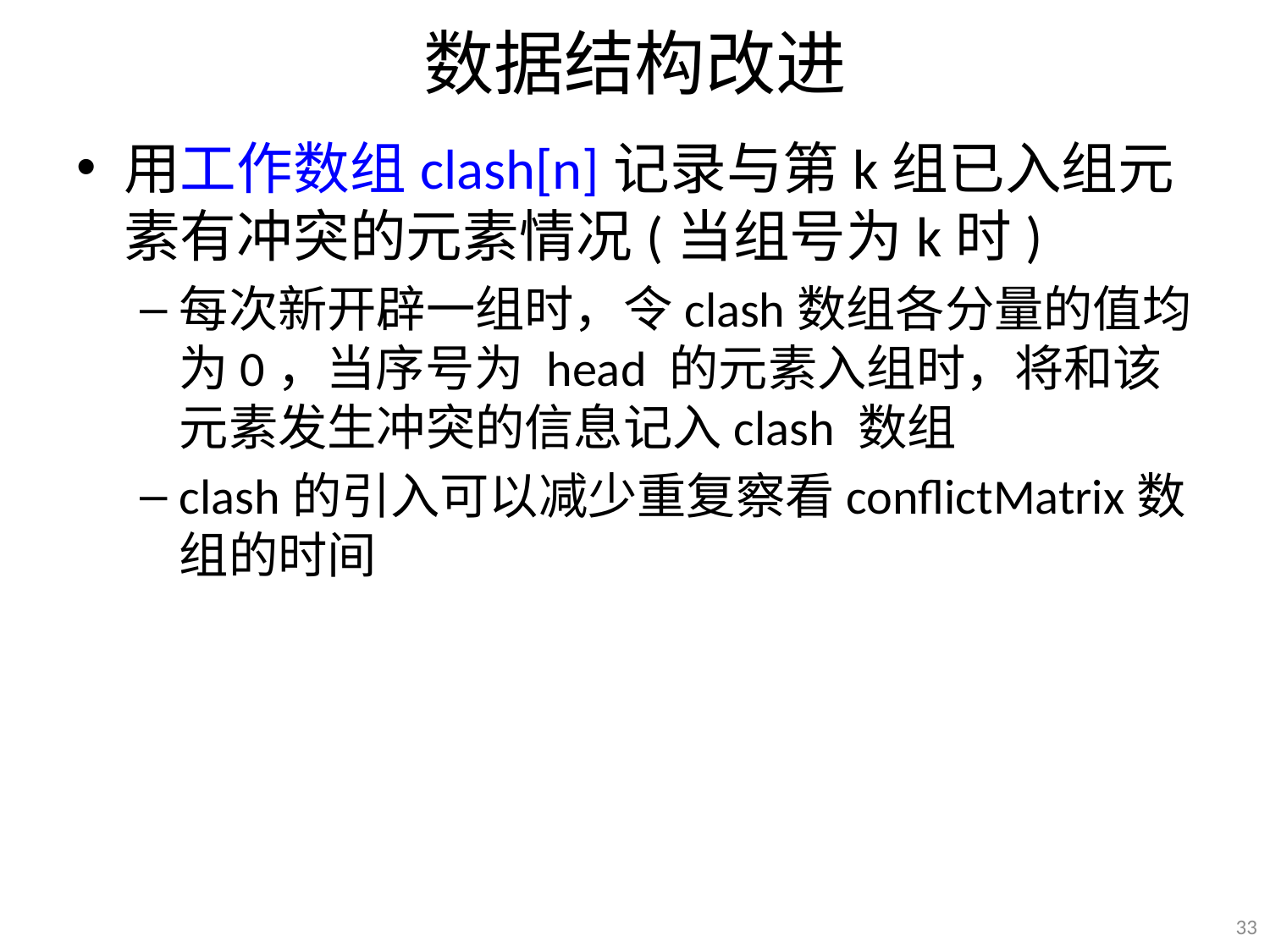

# 数据结构改进
用工作数组clash[n]记录与第k组已入组元素有冲突的元素情况(当组号为k时)
每次新开辟一组时，令clash数组各分量的值均为0，当序号为 head 的元素入组时，将和该元素发生冲突的信息记入clash 数组
clash的引入可以减少重复察看conflictMatrix数组的时间

33